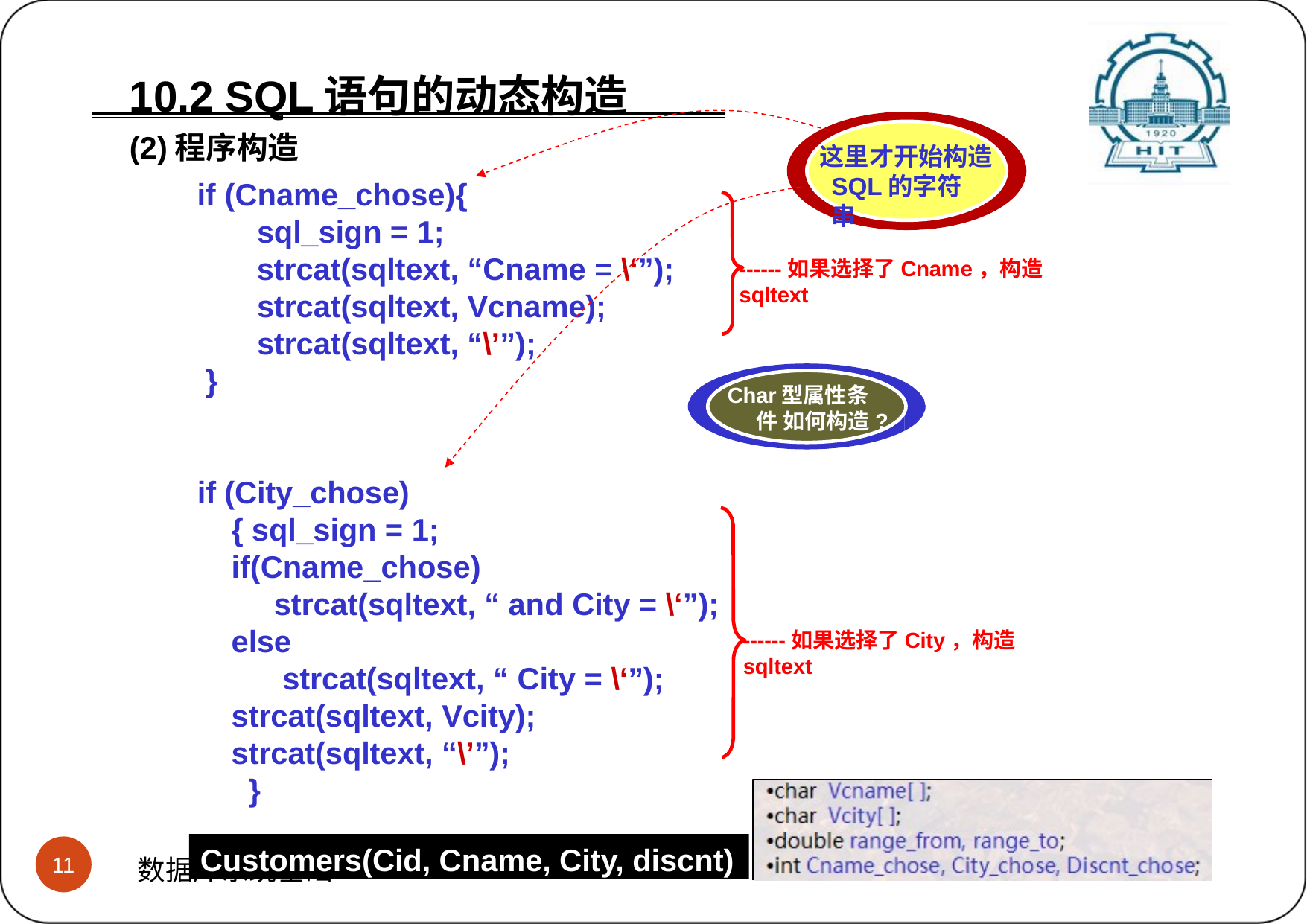

# 10.2 SQL语句的动态构造 (2)程序构造

这里才开始构造
SQL的字符串
if (Cname_chose){ sql_sign = 1;
strcat(sqltext, “Cname = \‘”); strcat(sqltext, Vcname); strcat(sqltext, “\’”);
}

------如果选择了Cname，构造sqltext

Char型属性条件 如何构造?
if (City_chose){ sql_sign = 1; if(Cname_chose)
strcat(sqltext, “ and City = \‘”); else
strcat(sqltext, “ City = \‘”); strcat(sqltext, Vcity); strcat(sqltext, “\’”);
}

------如果选择了City，构造sqltext

Customers(Cid, Cname, City, discnt)